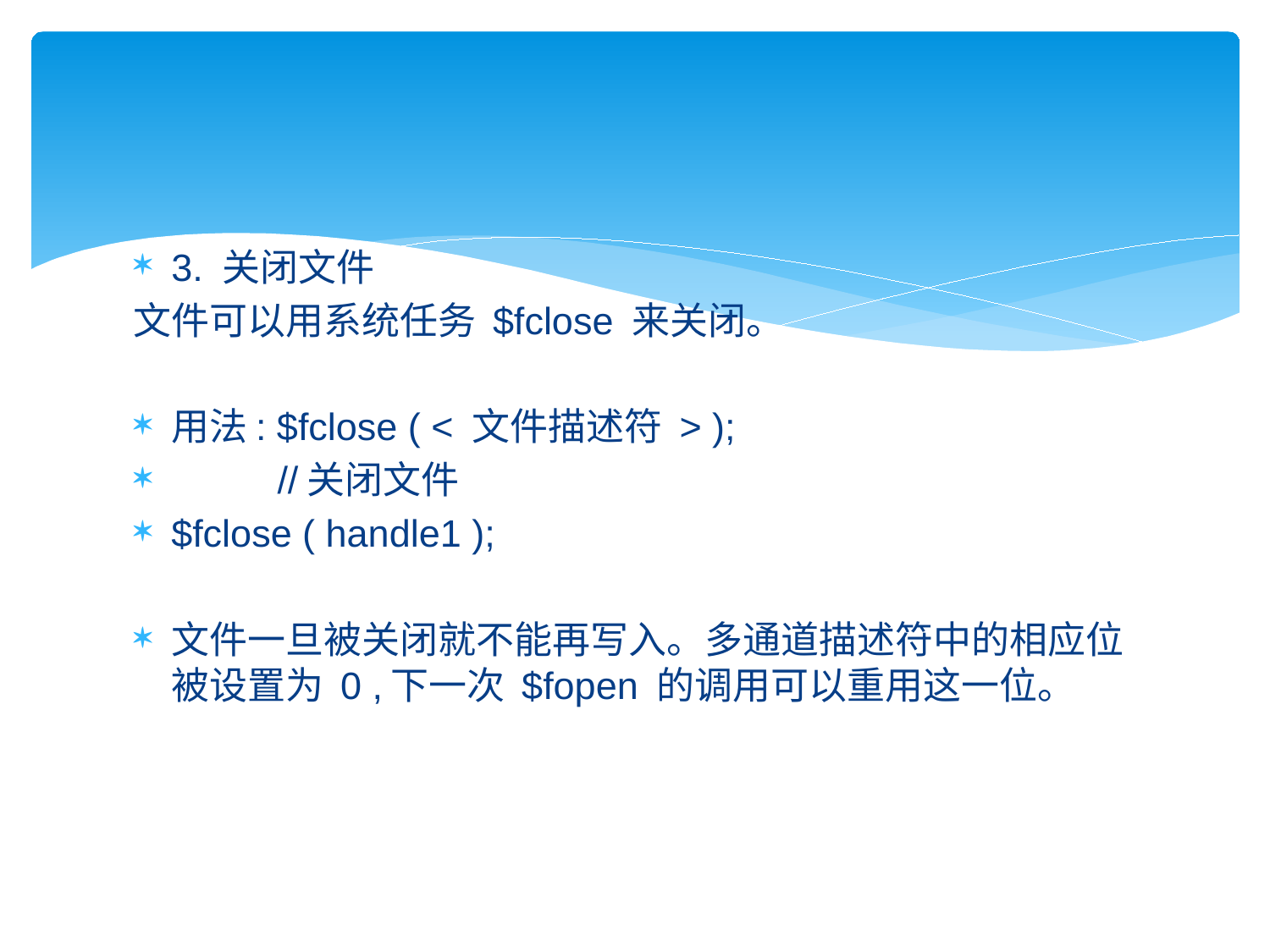

#
3. 关闭文件
文件可以用系统任务 $fclose 来关闭。

用法: $fclose ( < 文件描述符 > );
          //关闭文件
$fclose ( handle1 );

文件一旦被关闭就不能再写入。多通道描述符中的相应位被设置为 0 ,下一次 $fopen 的调用可以重用这一位。